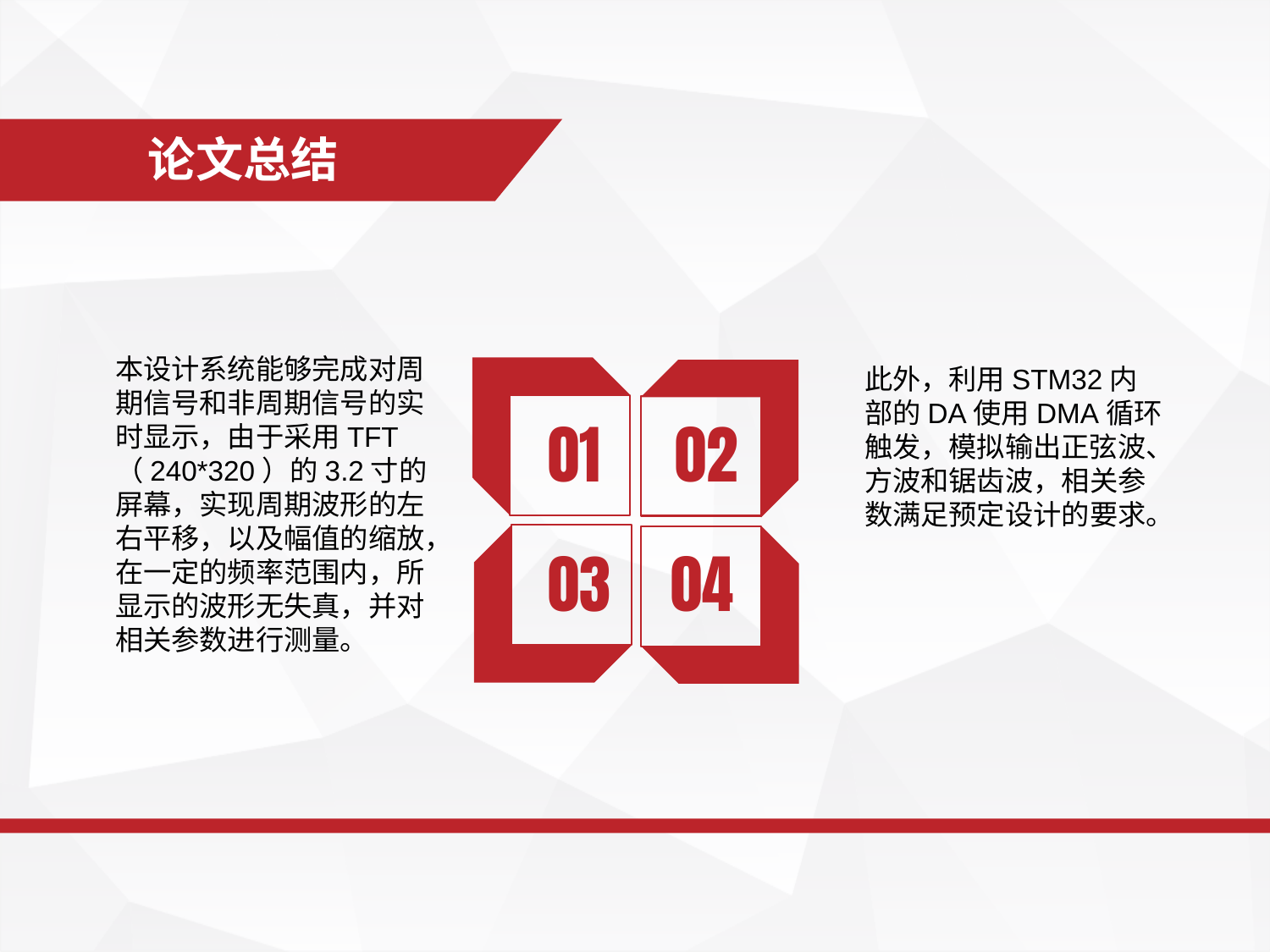

论文总结
本设计系统能够完成对周期信号和非周期信号的实时显示，由于采用TFT（240*320）的3.2寸的屏幕，实现周期波形的左右平移，以及幅值的缩放，在一定的频率范围内，所显示的波形无失真，并对相关参数进行测量。

此外，利用STM32内部的DA使用DMA循环触发，模拟输出正弦波、方波和锯齿波，相关参数满足预定设计的要求。

01

02

03

04